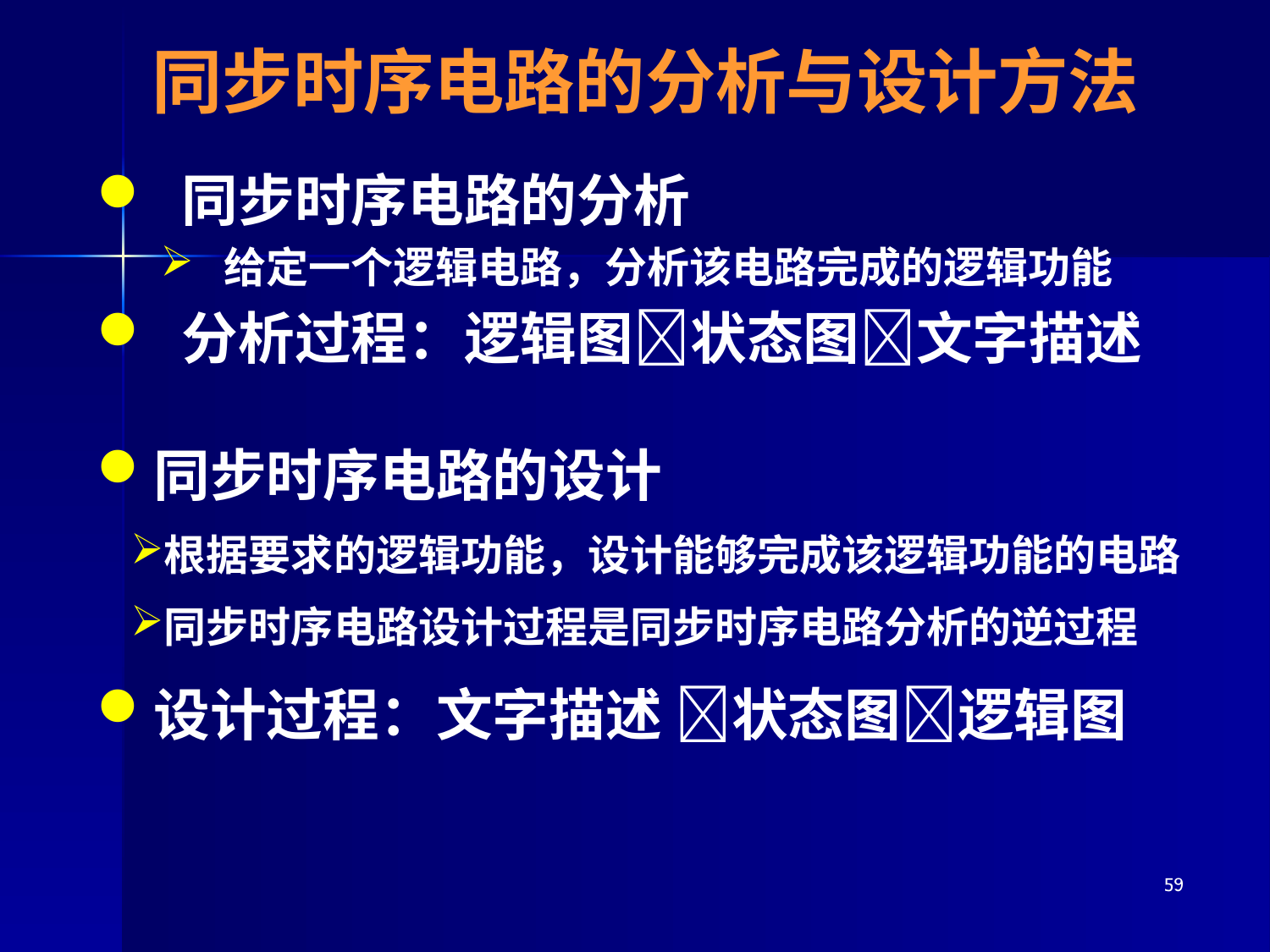

# 同步时序电路的分析与设计方法
同步时序电路的分析
给定一个逻辑电路，分析该电路完成的逻辑功能
分析过程：逻辑图→状态图→文字描述
同步时序电路的设计
根据要求的逻辑功能，设计能够完成该逻辑功能的电路
同步时序电路设计过程是同步时序电路分析的逆过程
设计过程：文字描述 →状态图→逻辑图
59